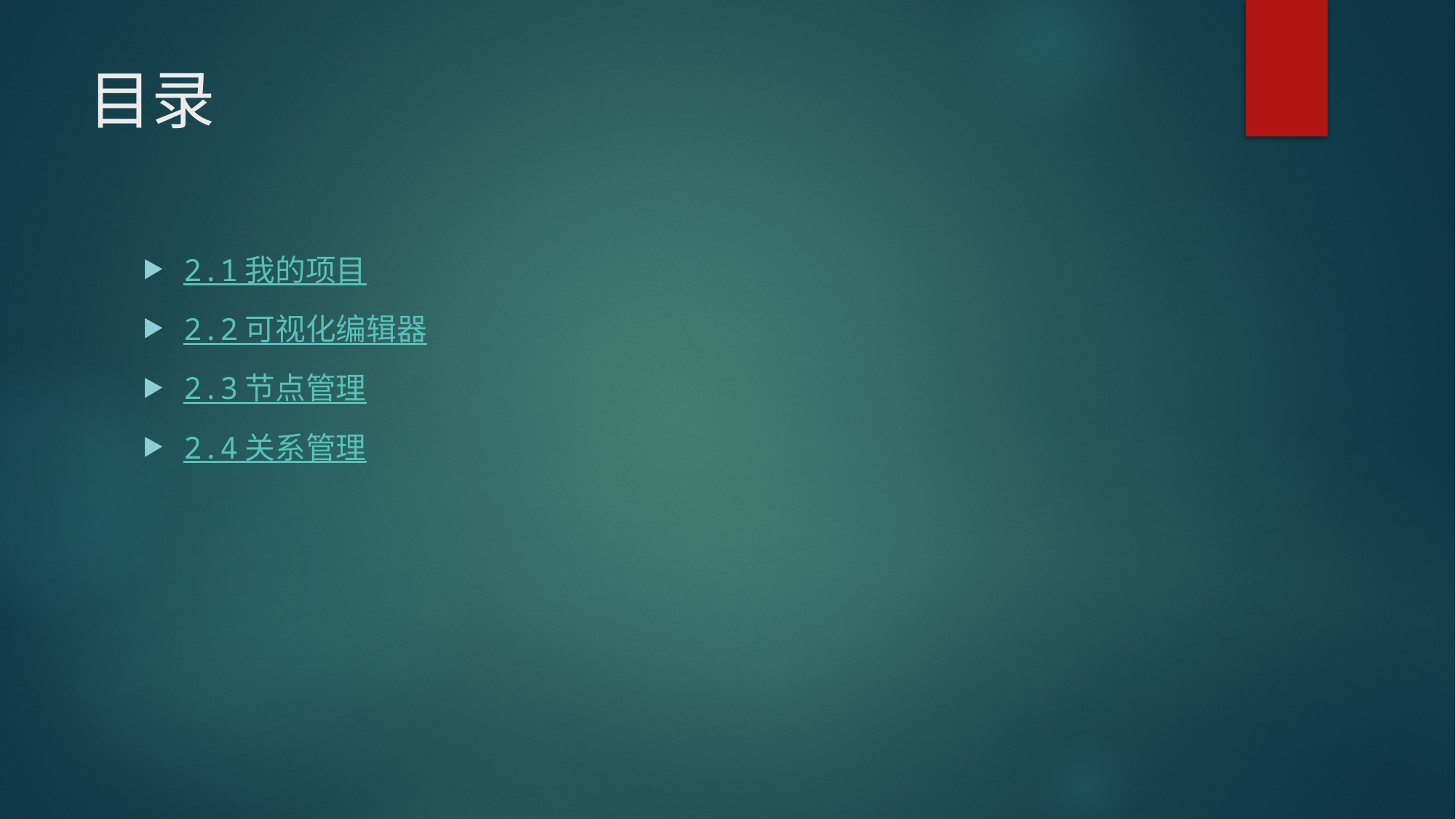

# 目录
2.1 我的项目
2.2 可视化编辑器
2.3 节点管理
2.4 关系管理